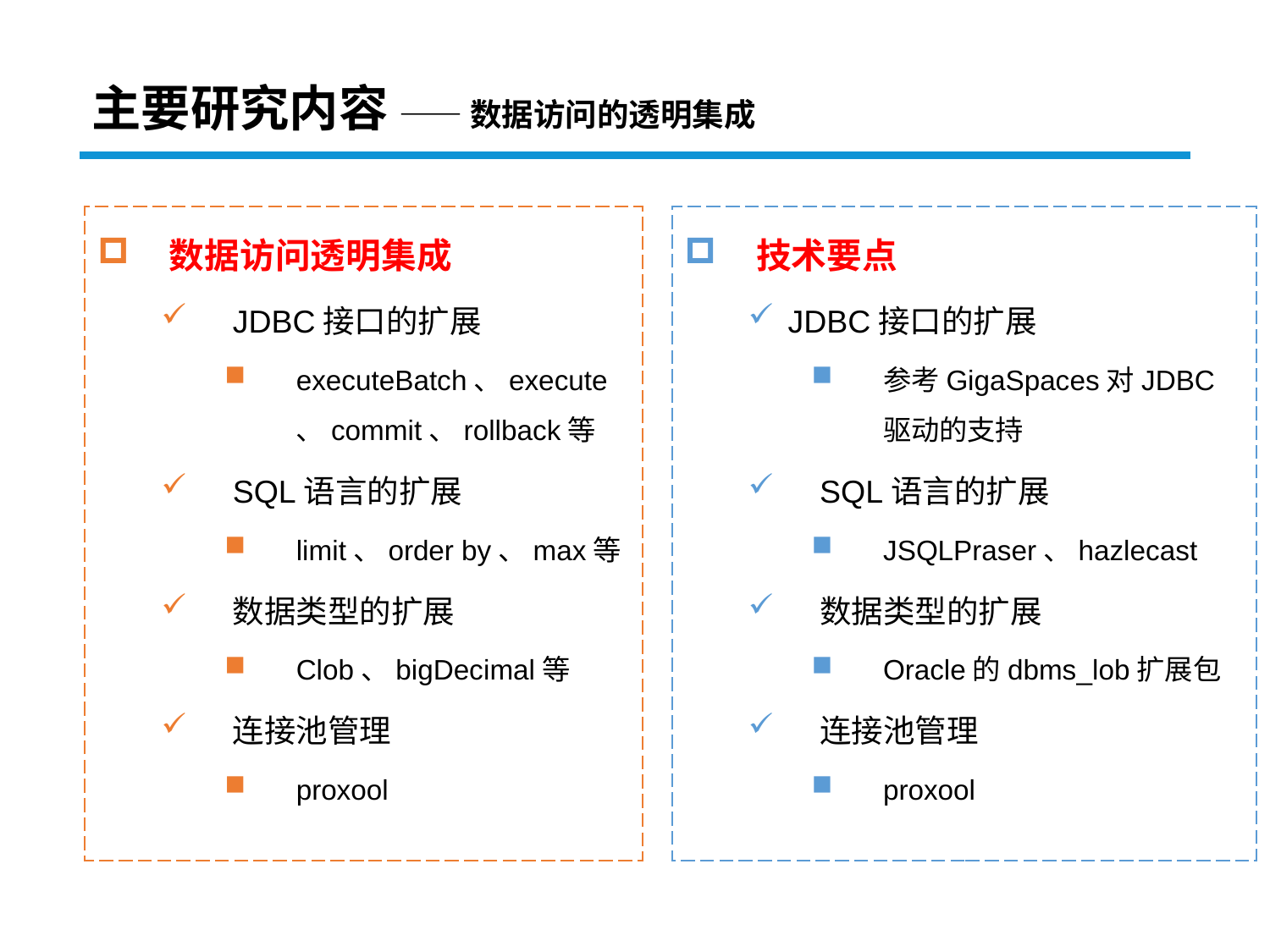

# 主要研究内容 —— 数据访问的透明集成
数据访问透明集成
JDBC接口的扩展
executeBatch、execute、commit、rollback等
SQL语言的扩展
limit、order by、max等
数据类型的扩展
Clob、bigDecimal等
连接池管理
proxool
技术要点
JDBC接口的扩展
参考GigaSpaces对JDBC驱动的支持
SQL语言的扩展
JSQLPraser、hazlecast
数据类型的扩展
Oracle的dbms_lob扩展包
连接池管理
proxool